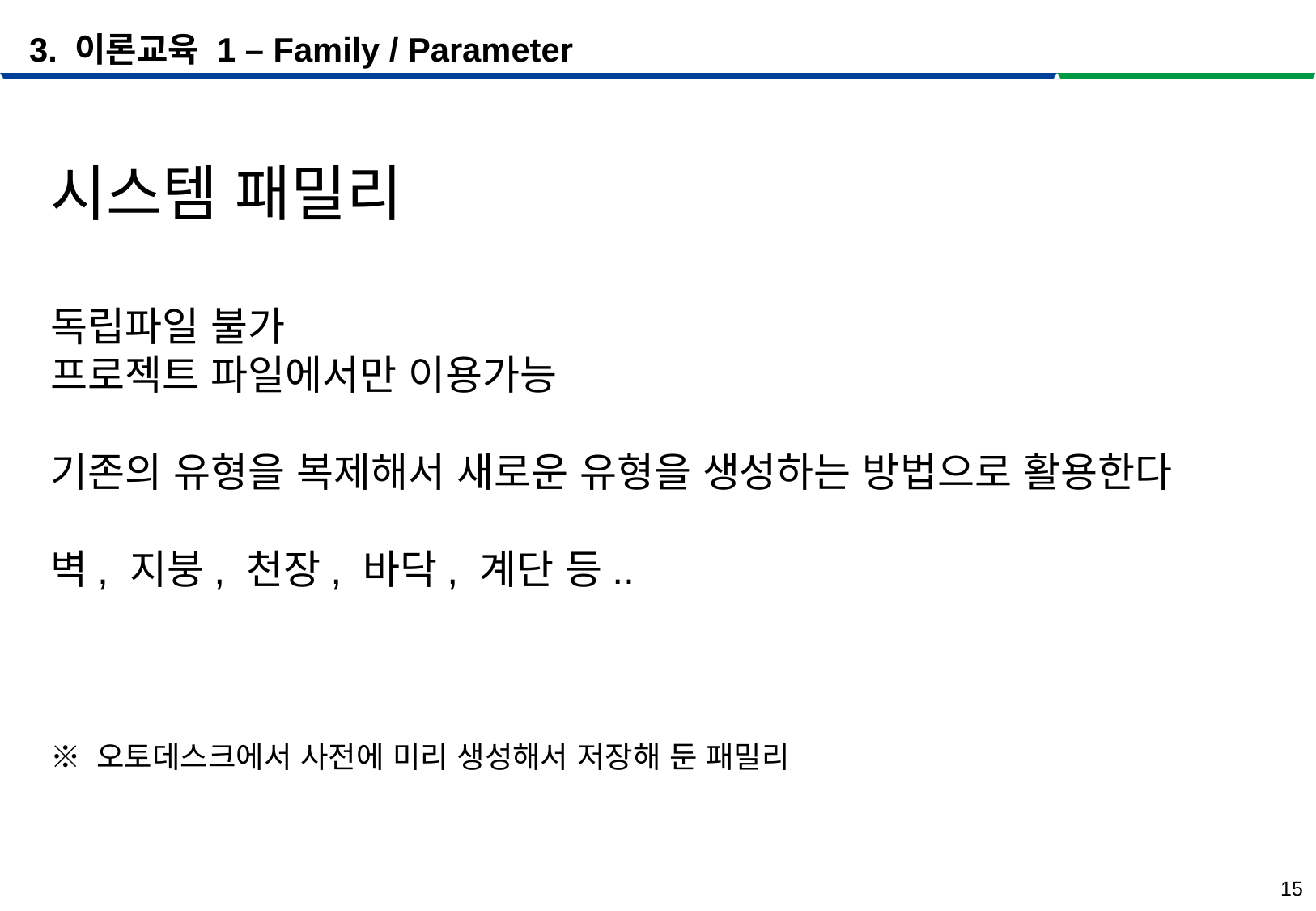

# 3. 이론교육 1 – Family / Parameter
시스템 패밀리

독립파일 불가
프로젝트 파일에서만 이용가능

기존의 유형을 복제해서 새로운 유형을 생성하는 방법으로 활용한다

벽, 지붕, 천장, 바닥, 계단 등..

※ 오토데스크에서 사전에 미리 생성해서 저장해 둔 패밀리